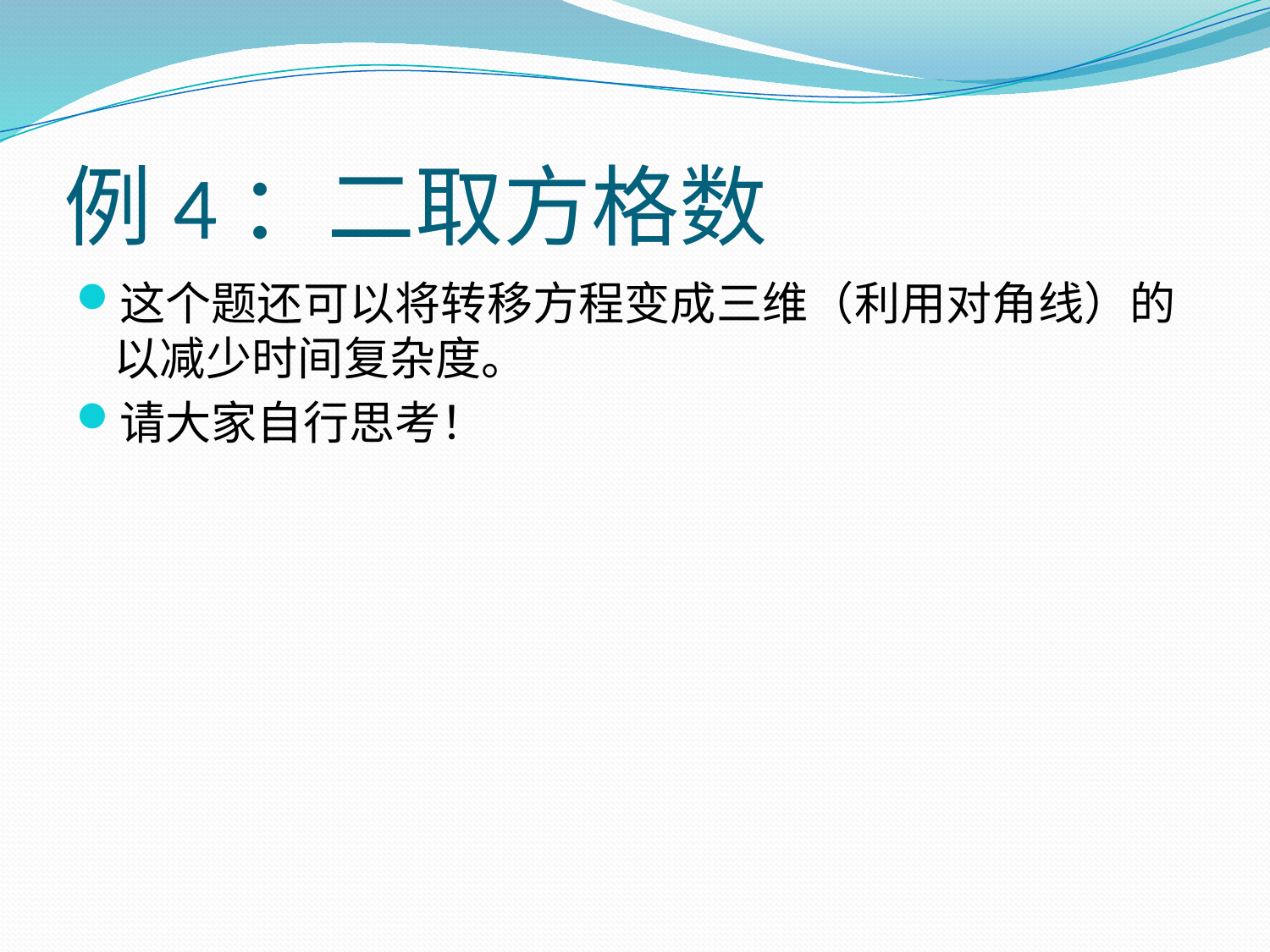

# 例4：二取方格数
这个题还可以将转移方程变成三维（利用对角线）的以减少时间复杂度。
请大家自行思考！